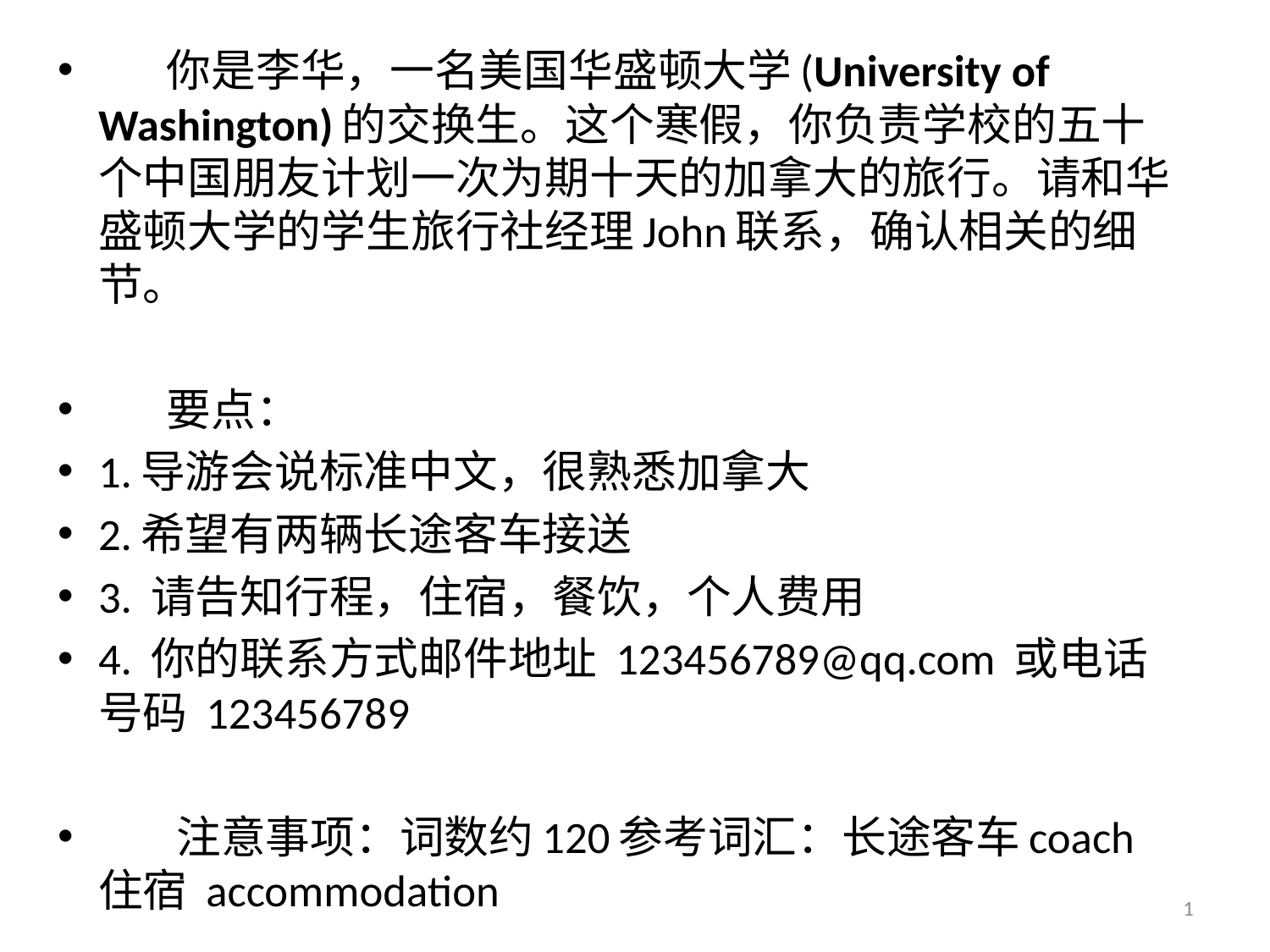

你是李华，一名美国华盛顿大学(University of Washington)的交换生。这个寒假，你负责学校的五十个中国朋友计划一次为期十天的加拿大的旅行。请和华盛顿大学的学生旅行社经理John联系，确认相关的细节。

      要点：
1.导游会说标准中文，很熟悉加拿大
2.希望有两辆长途客车接送
3. 请告知行程，住宿，餐饮，个人费用
4. 你的联系方式邮件地址 123456789@qq.com 或电话号码 123456789

       注意事项：词数约120参考词汇：长途客车coach  住宿 accommodation
1